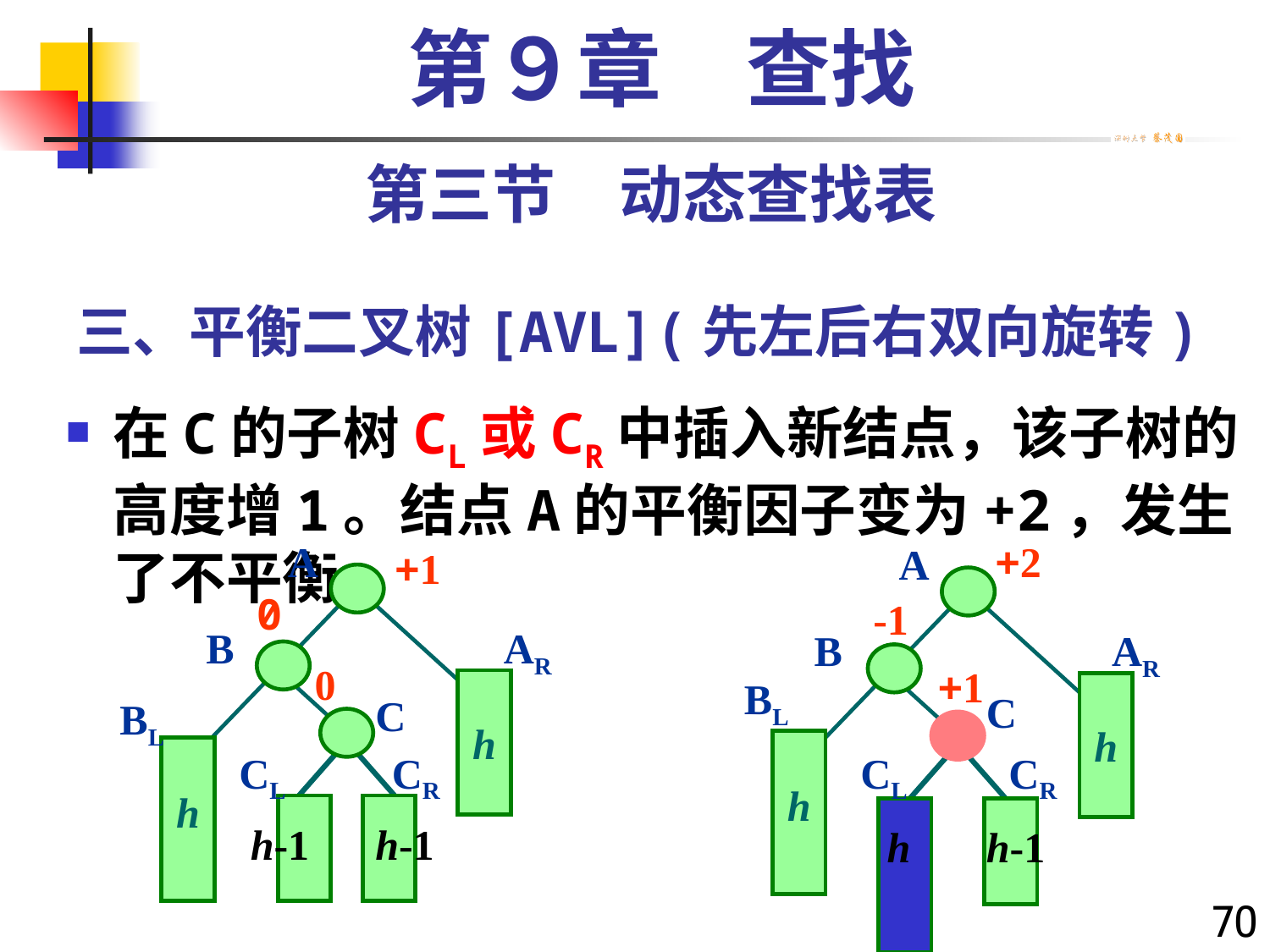

第９章　查找
第三节　动态查找表
# 三、平衡二叉树[AVL](先左后右双向旋转)
在C的子树CL或CR中插入新结点，该子树的高度增1。结点A的平衡因子变为+2，发生了不平衡
A
+1

0

B
AR

0
h

C
BL

h
CL
CR

h-1
h-1
+2
A

-1

B
AR

+1
BL
h
C

h
CL
CR

h
h-1
70